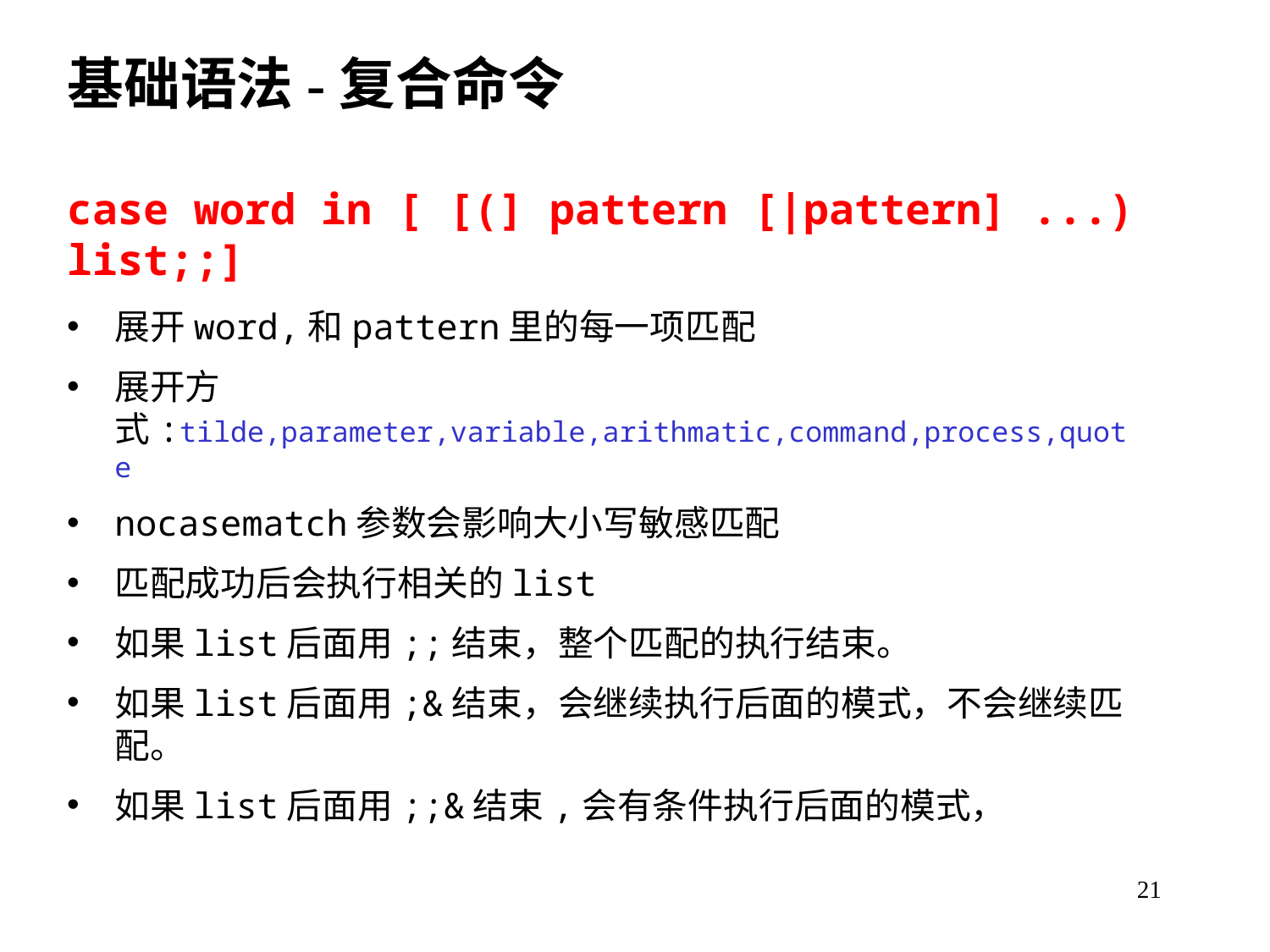

基础语法-复合命令
case word in [ [(] pattern [|pattern] ...) list;;]
展开word,和pattern里的每一项匹配
展开方式:tilde,parameter,variable,arithmatic,command,process,quote
nocasematch参数会影响大小写敏感匹配
匹配成功后会执行相关的list
如果list后面用;;结束，整个匹配的执行结束。
如果list后面用;&结束，会继续执行后面的模式，不会继续匹配。
如果list后面用;;&结束,会有条件执行后面的模式，
21